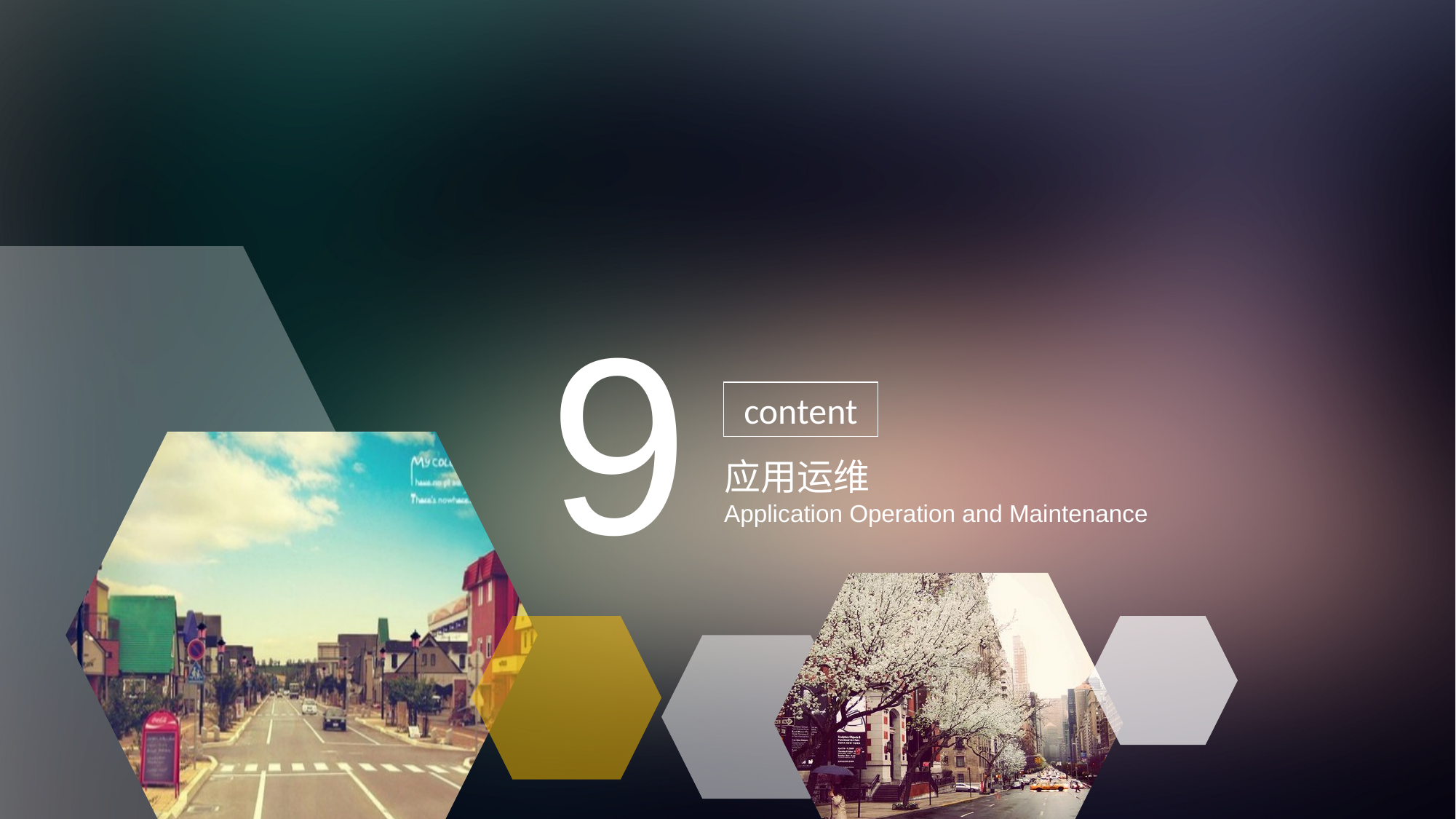

9
content

应用运维
Application Operation and Maintenance